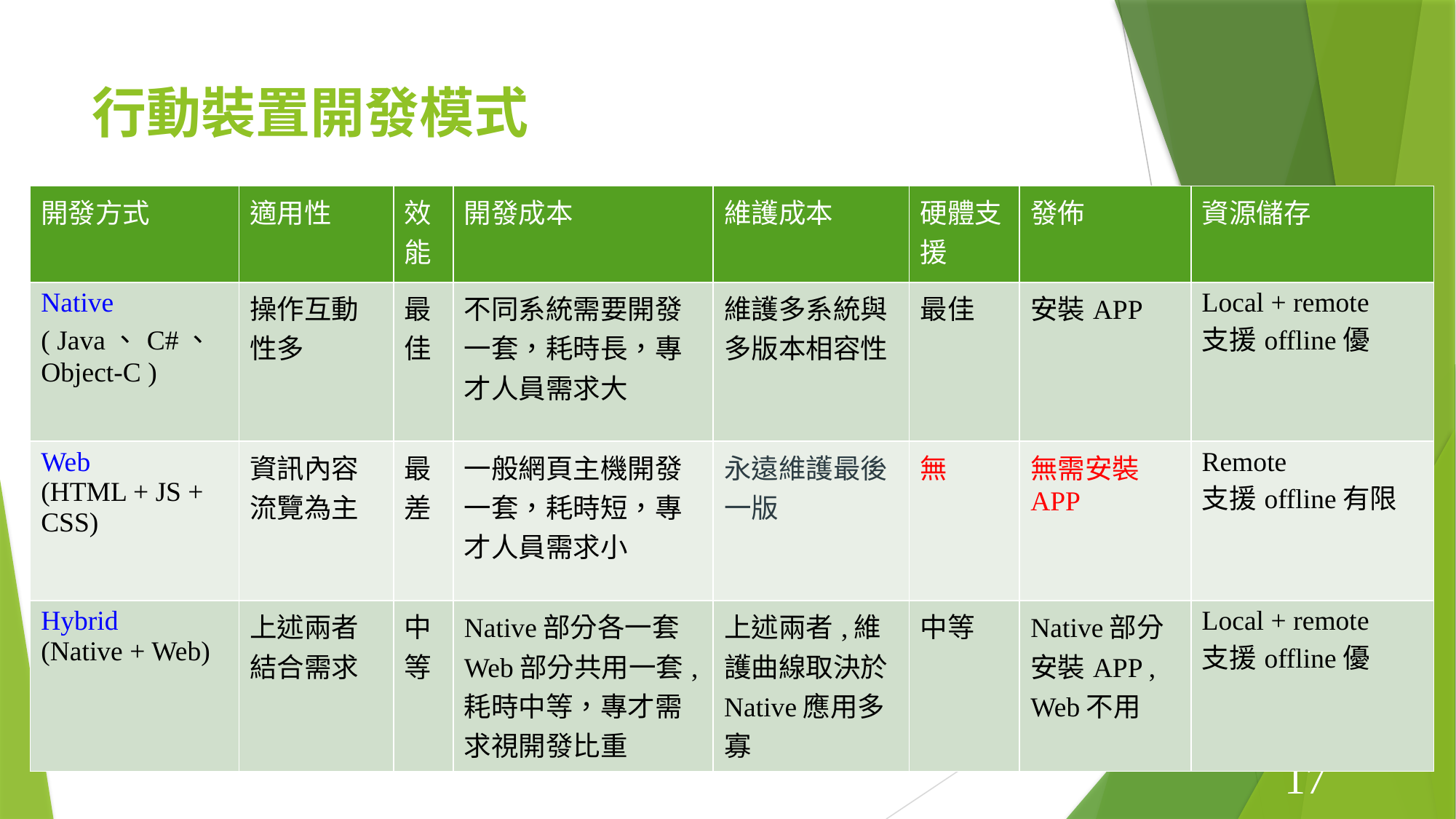

# 行動裝置開發模式
| 開發方式 | 適用性 | 效能 | 開發成本 | 維護成本 | 硬體支援 | 發佈 | 資源儲存 |
| --- | --- | --- | --- | --- | --- | --- | --- |
| Native ( Java、C#、Object-C ) | 操作互動性多 | 最佳 | 不同系統需要開發一套，耗時長，專才人員需求大 | 維護多系統與多版本相容性 | 最佳 | 安裝APP | Local + remote 支援offline優 |
| Web (HTML + JS + CSS) | 資訊內容流覽為主 | 最差 | 一般網頁主機開發一套，耗時短，專才人員需求小 | 永遠維護最後一版 | 無 | 無需安裝APP | Remote 支援offline有限 |
| Hybrid (Native + Web) | 上述兩者結合需求 | 中等 | Native部分各一套Web部分共用一套,耗時中等，專才需求視開發比重 | 上述兩者,維護曲線取決於Native應用多寡 | 中等 | Native部分安裝APP , Web不用 | Local + remote 支援offline優 |
17